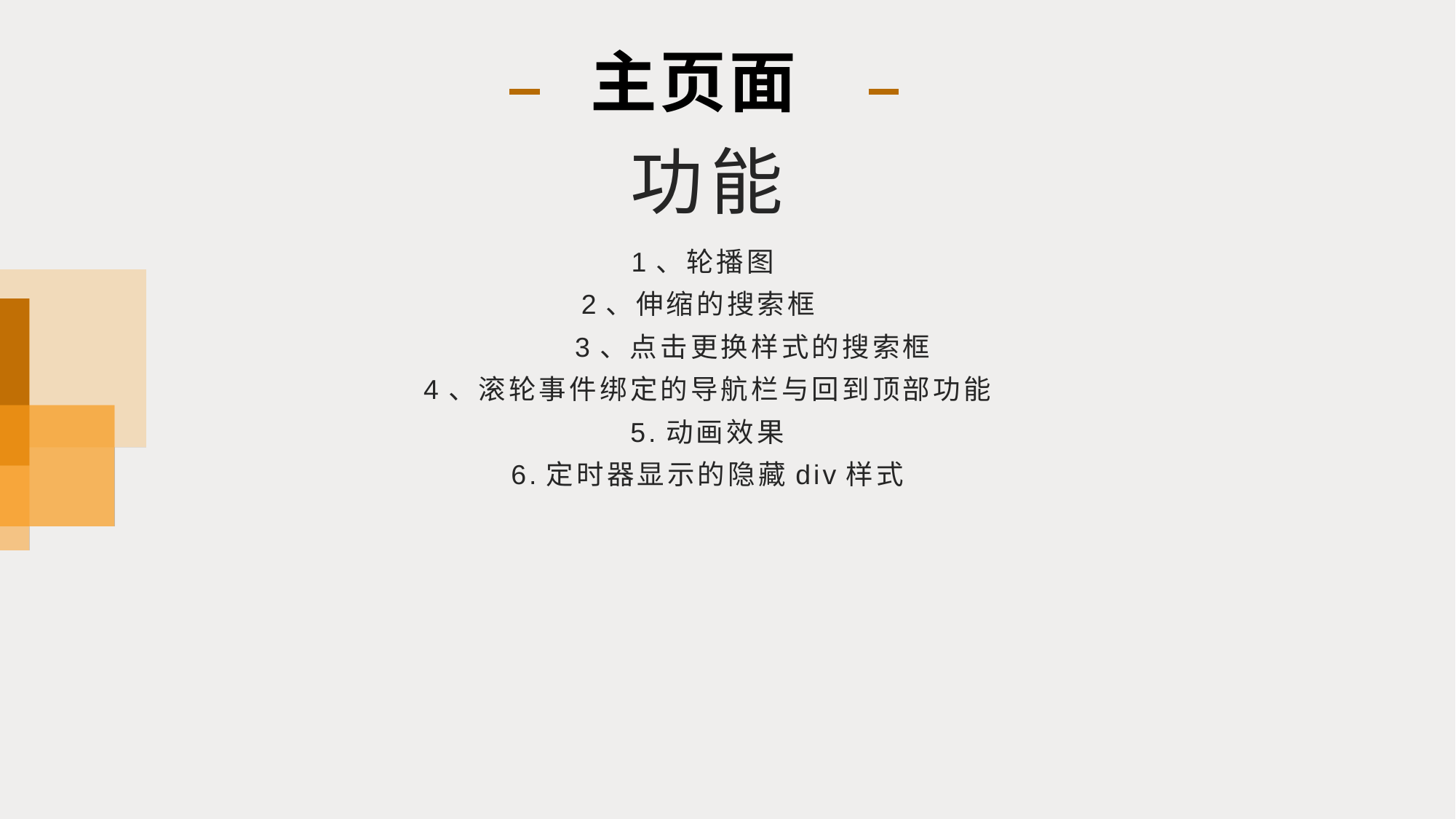

主页面
功能
1、轮播图
2、伸缩的搜索框
	3、点击更换样式的搜索框
4、滚轮事件绑定的导航栏与回到顶部功能
5.动画效果
6.定时器显示的隐藏div样式